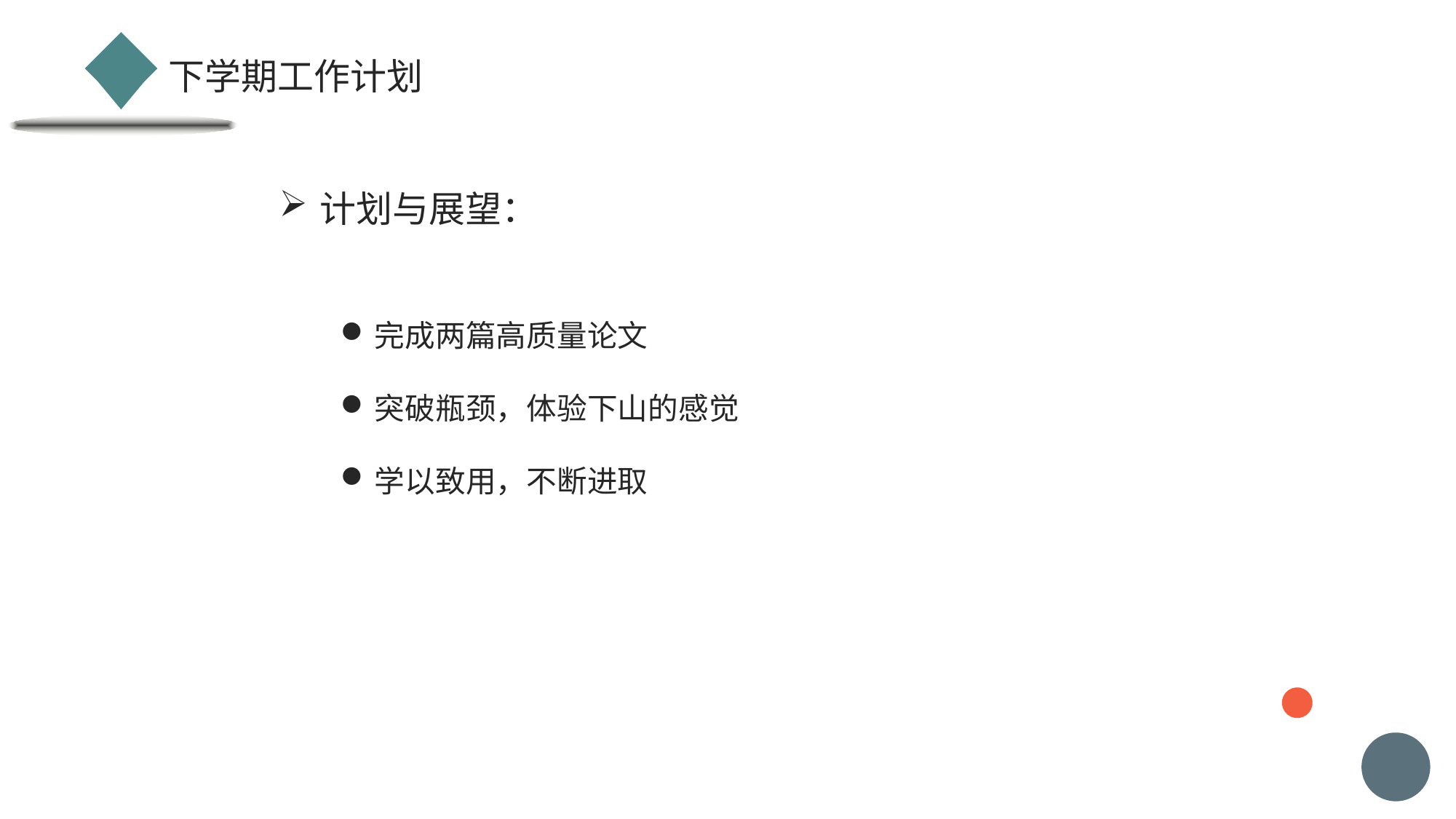

下学期工作计划
计划与展望：
完成两篇高质量论文
突破瓶颈，体验下山的感觉
学以致用，不断进取